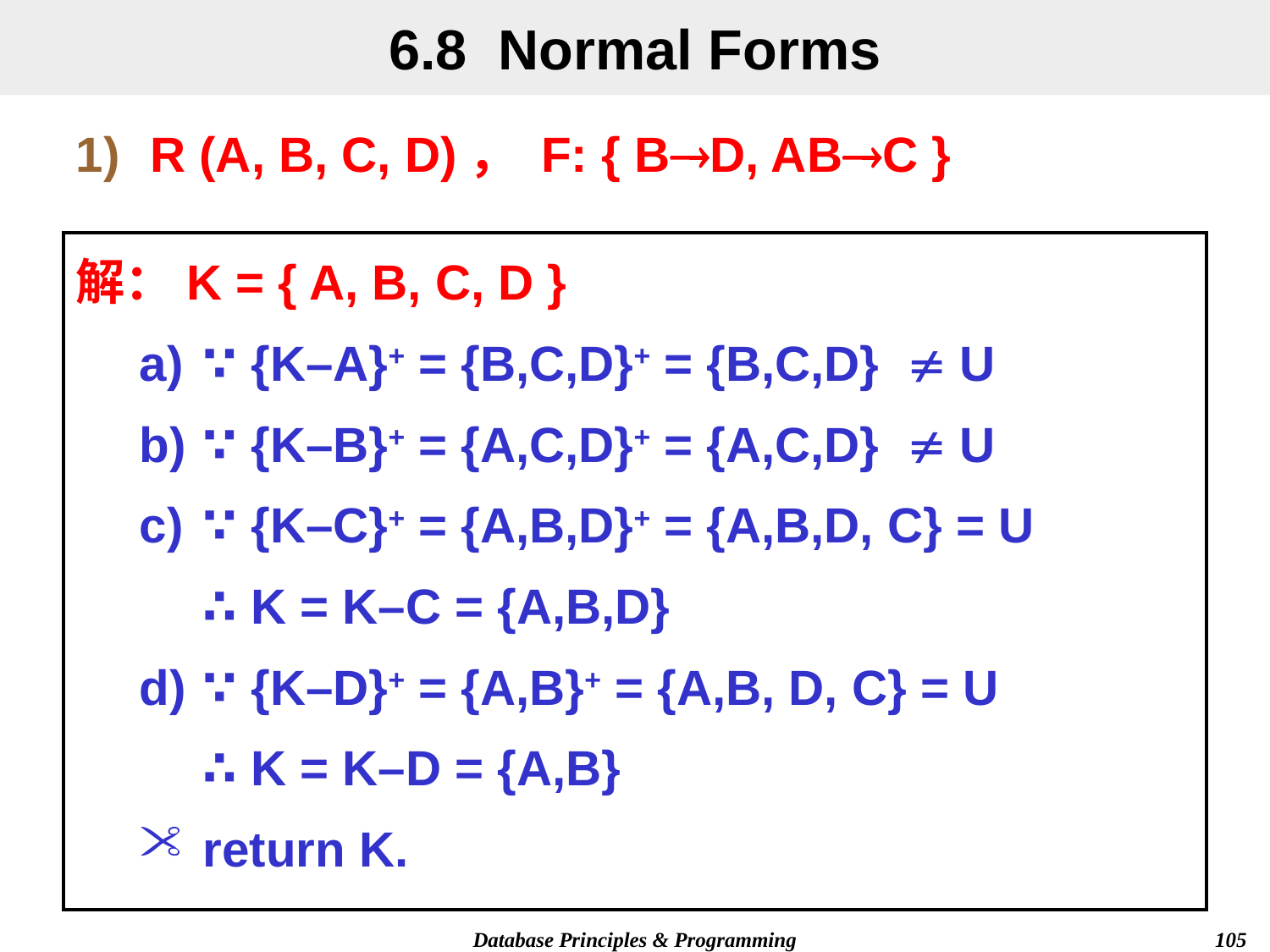

# 6.8  Normal Forms
R (A, B, C, D)， F: { B→D, AB→C }
解：K = { A, B, C, D }
∵ {K–A}+ = {B,C,D}+ = {B,C,D}  ≠ U
∵ {K–B}+ = {A,C,D}+ = {A,C,D}  ≠ U
∵ {K–C}+ = {A,B,D}+ = {A,B,D, C} = U
∴ K = K–C = {A,B,D}
∵ {K–D}+ = {A,B}+ = {A,B, D, C} = U
∴ K = K–D = {A,B}
return K.

Database Principles & Programming
105